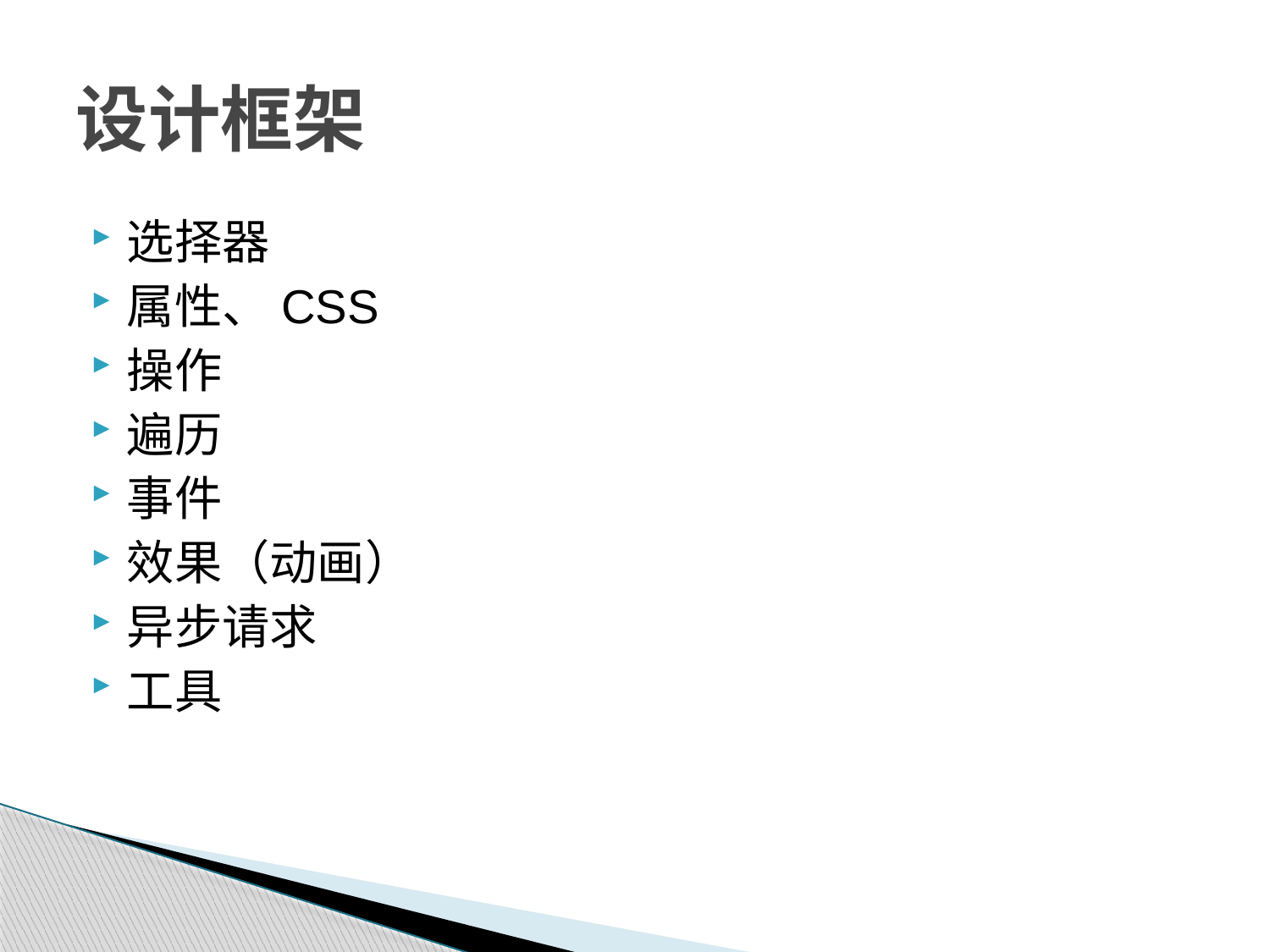

# 设计框架
选择器
属性、CSS
操作
遍历
事件
效果（动画）
异步请求
工具